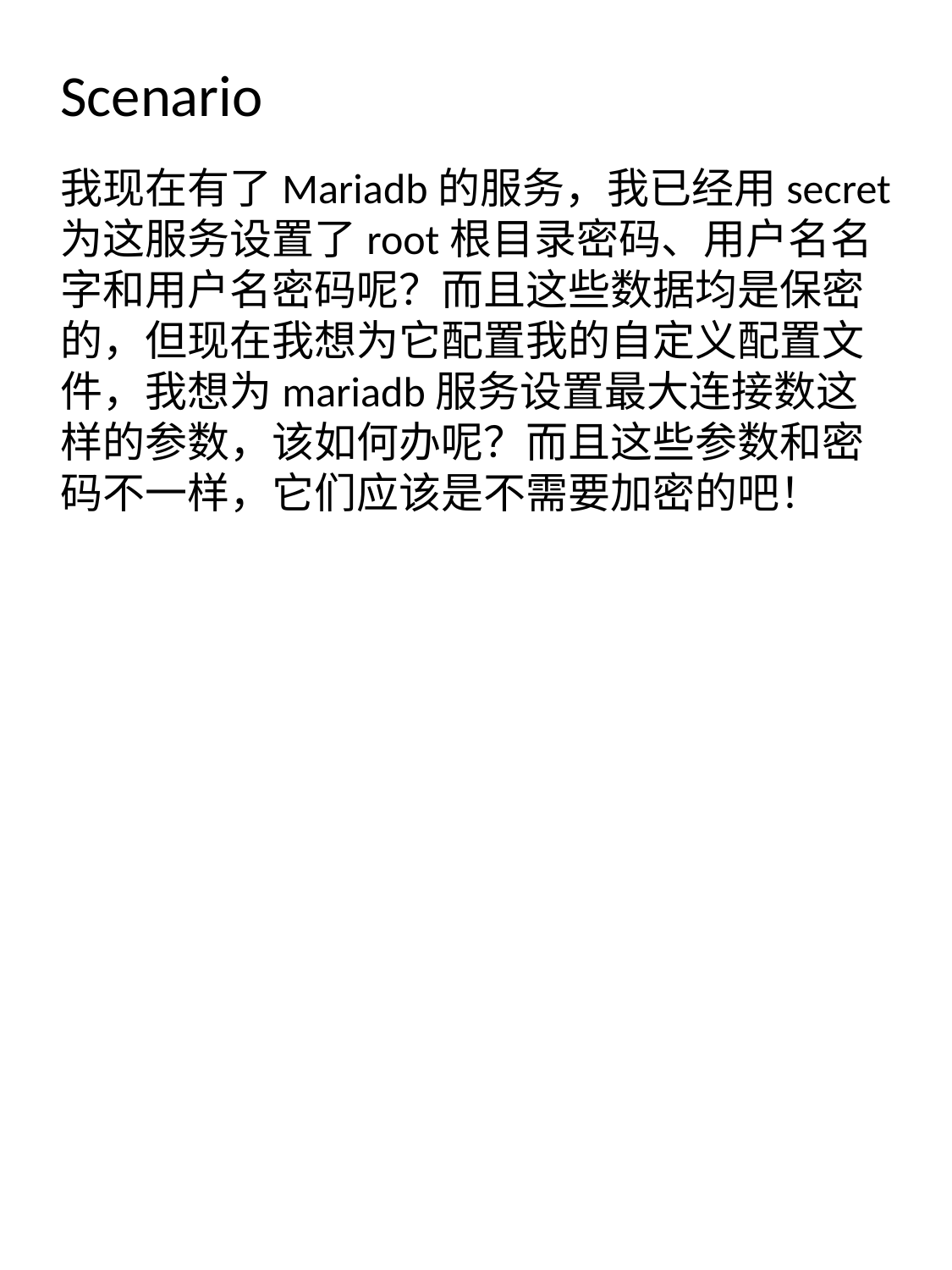

# Scenario
我现在有了Mariadb的服务，我已经用secret为这服务设置了root根目录密码、用户名名字和用户名密码呢？而且这些数据均是保密的，但现在我想为它配置我的自定义配置文件，我想为mariadb服务设置最大连接数这样的参数，该如何办呢？而且这些参数和密码不一样，它们应该是不需要加密的吧！